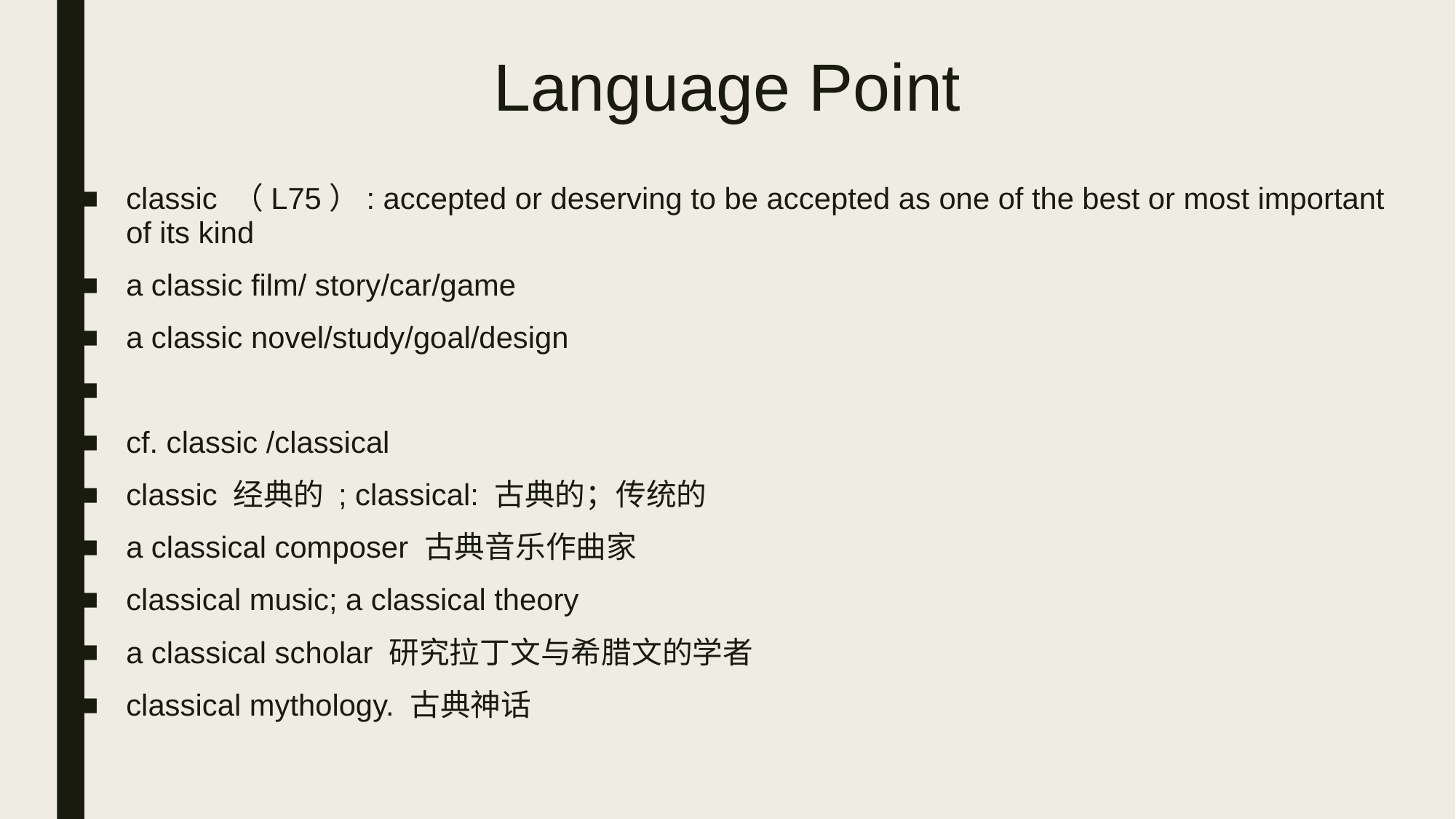

# Language Point
classic （L75）: accepted or deserving to be accepted as one of the best or most important of its kind
a classic film/ story/car/game
a classic novel/study/goal/design

cf. classic /classical
classic 经典的 ; classical: 古典的；传统的
a classical composer 古典音乐作曲家
classical music; a classical theory
a classical scholar 研究拉丁文与希腊文的学者
classical mythology. 古典神话